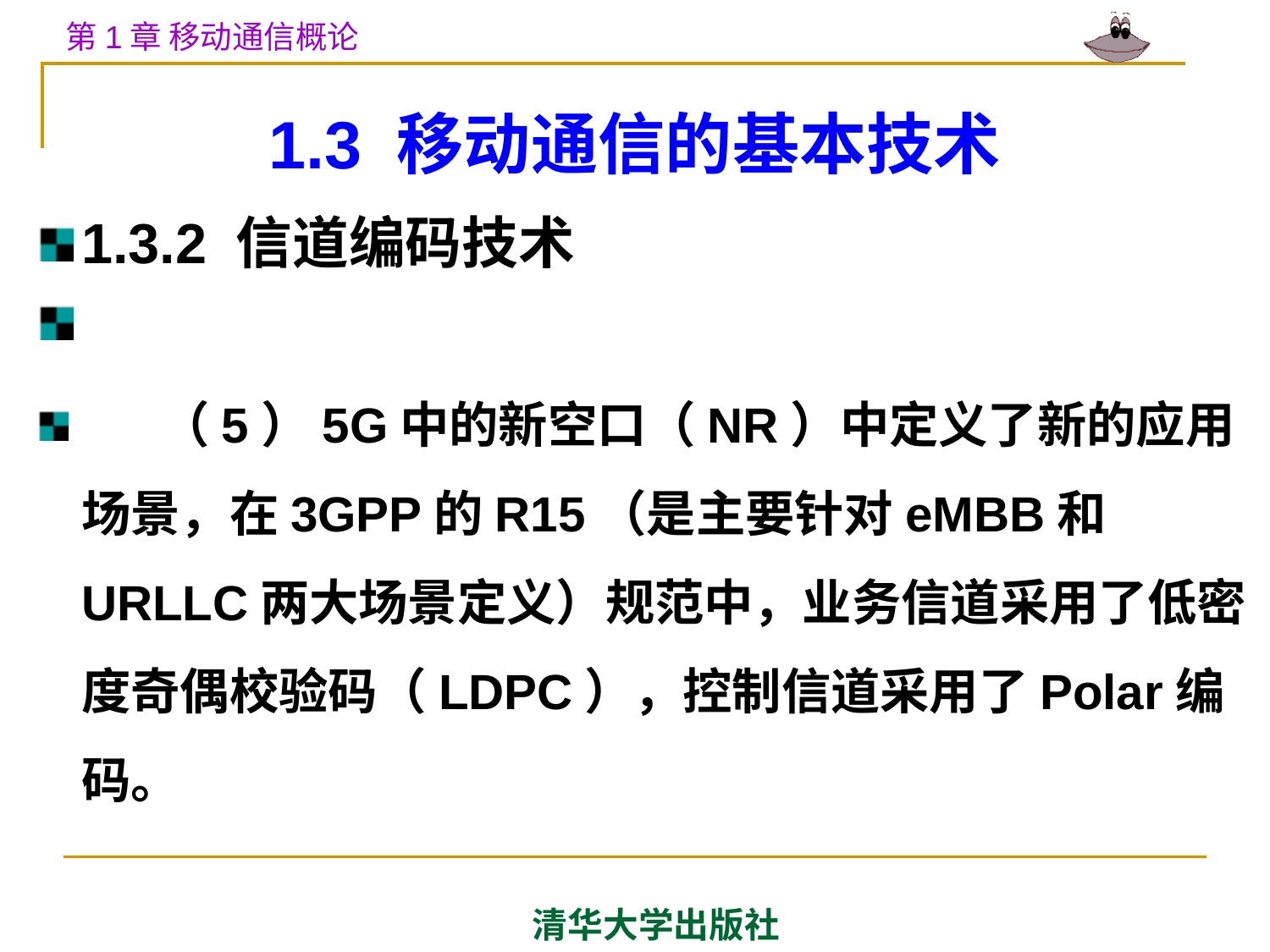

# 1.3 移动通信的基本技术
1.3.2 信道编码技术

      （5）5G中的新空口（NR）中定义了新的应用场景，在3GPP的R15（是主要针对eMBB和URLLC两大场景定义）规范中，业务信道采用了低密度奇偶校验码（LDPC），控制信道采用了Polar编码。